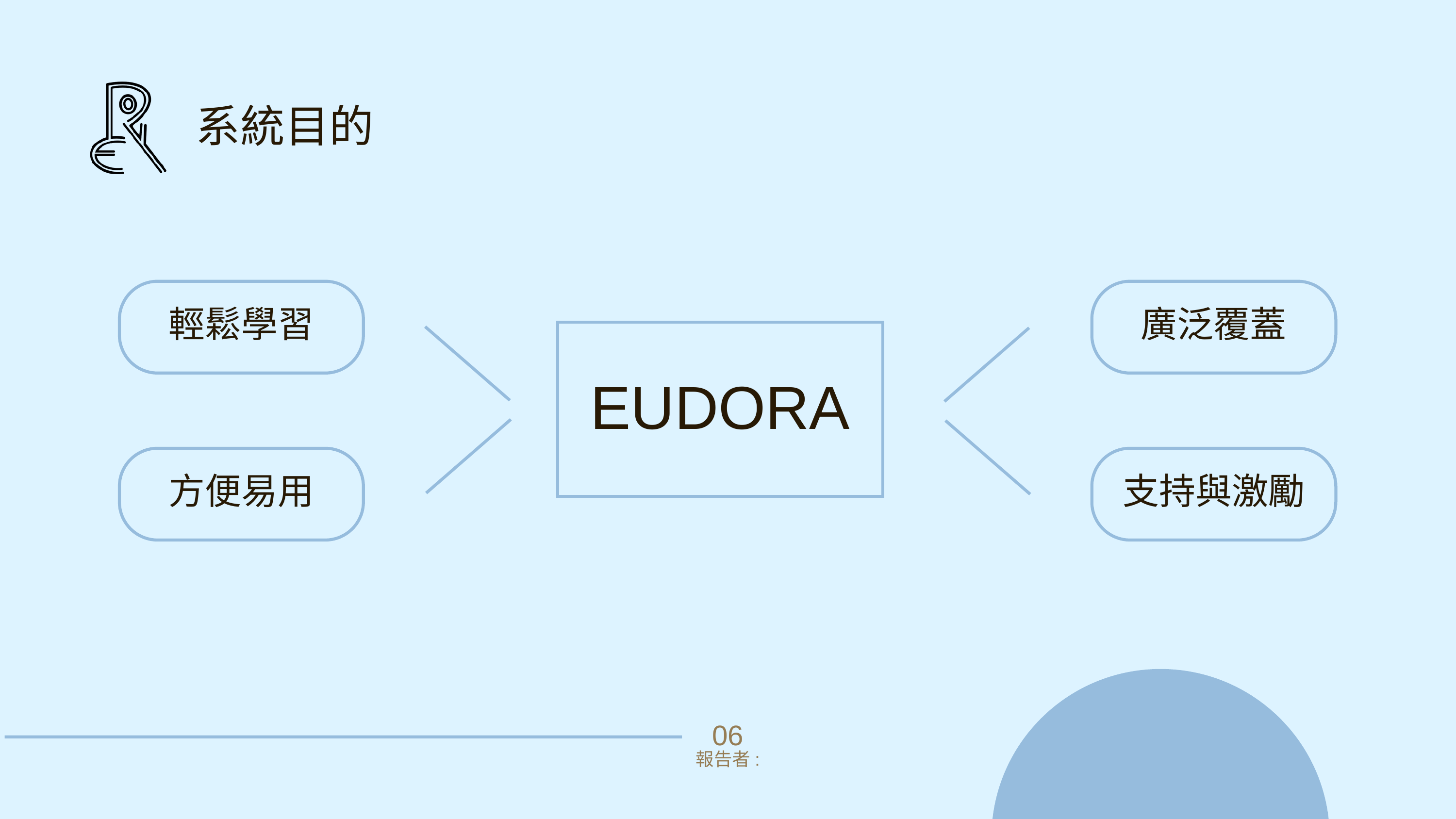

系統目的

輕鬆學習
廣泛覆蓋

EUDORA

方便易用
支持與激勵

06
報告者: